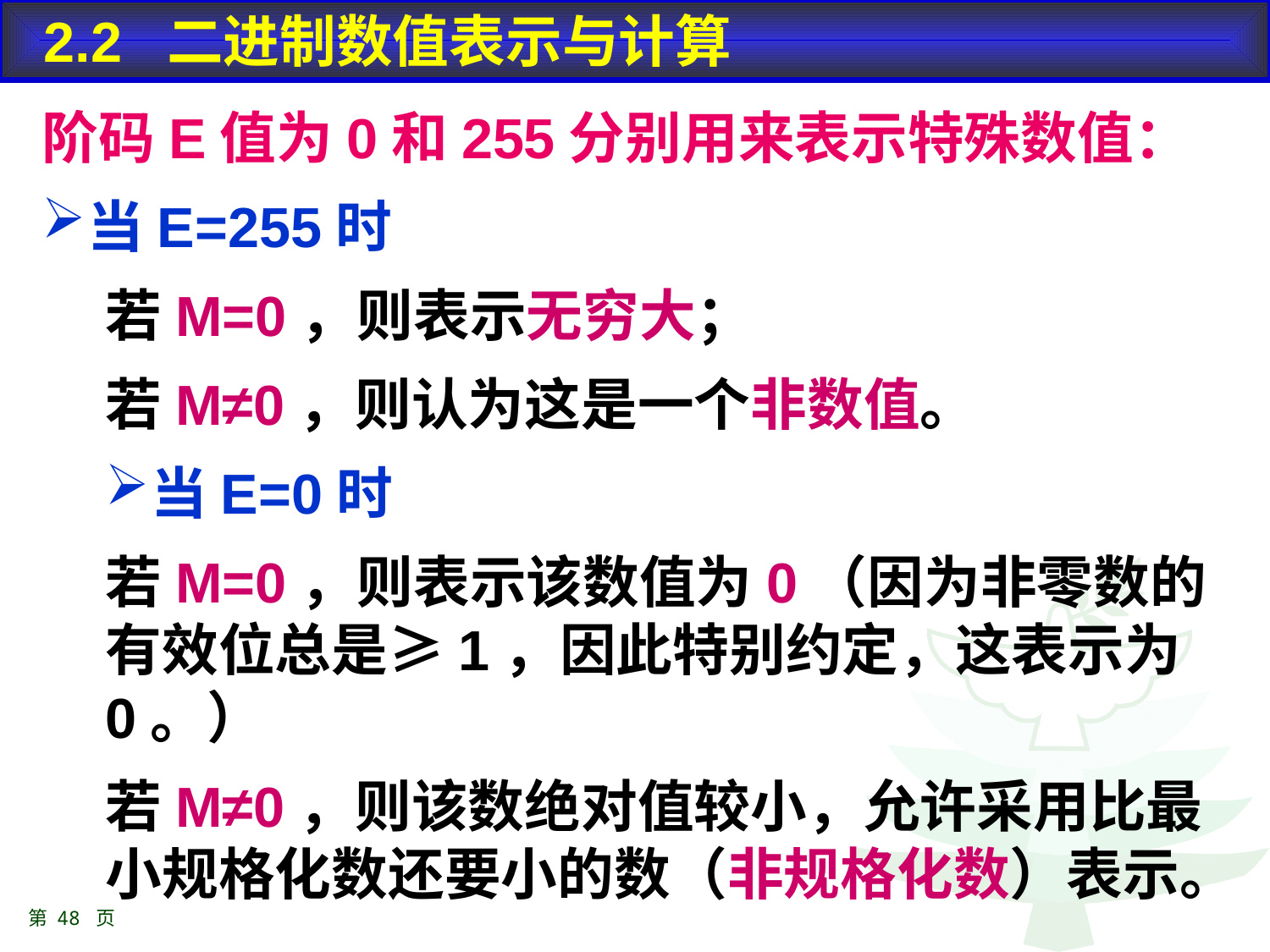

2.2  二进制数值表示与计算
阶码E值为0和255分别用来表示特殊数值：
当E=255时
若M=0，则表示无穷大；
若M≠0，则认为这是一个非数值。
当E=0时
若M=0，则表示该数值为0（因为非零数的有效位总是≥1，因此特别约定，这表示为0。）
若M≠0，则该数绝对值较小，允许采用比最小规格化数还要小的数（非规格化数）表示。